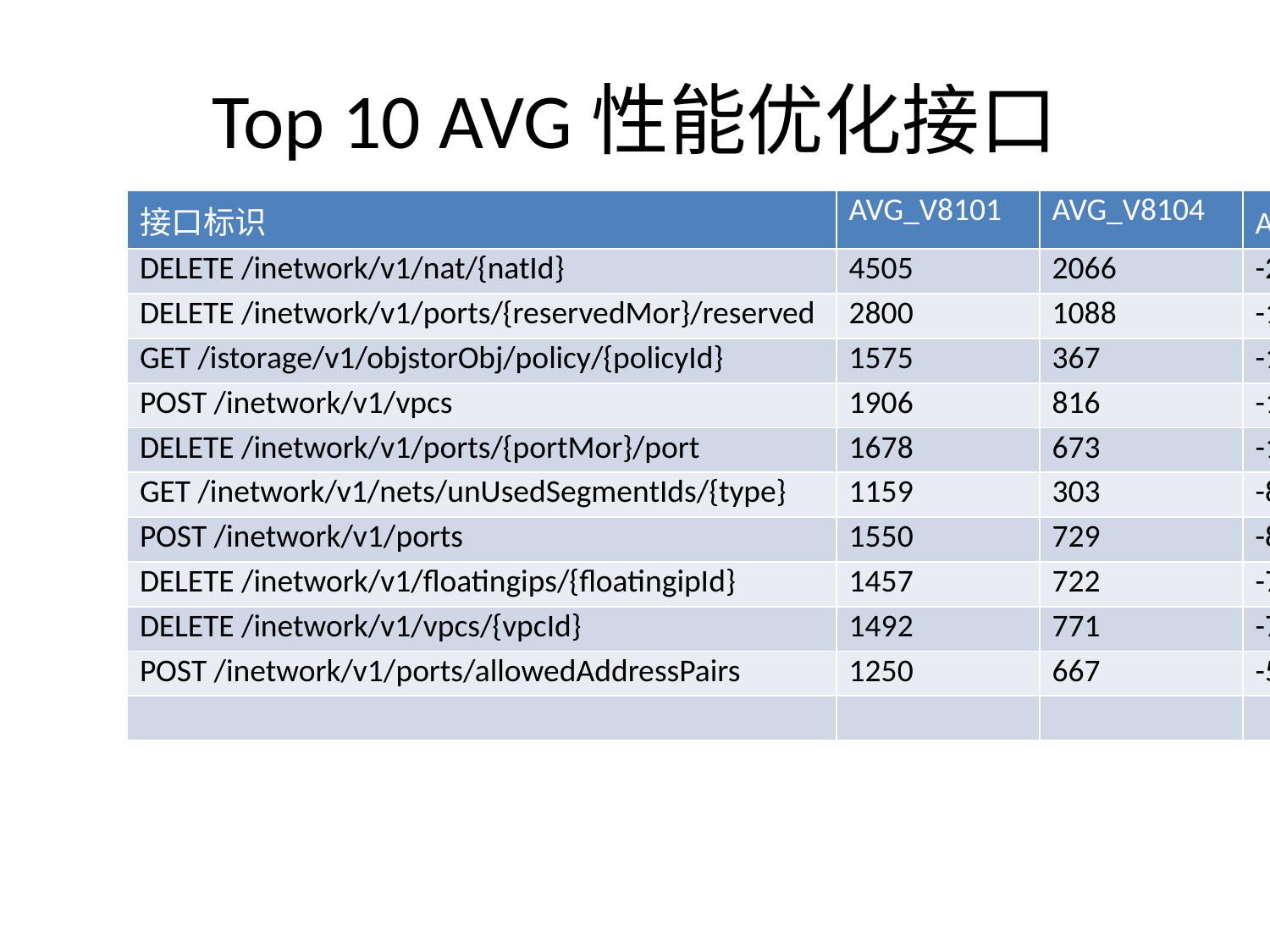

# Top 10 AVG性能优化接口
| 接口标识 | AVG\_V8101 | AVG\_V8104 | AVG\_变化 | AVG\_变化率 |
| --- | --- | --- | --- | --- |
| DELETE /inetwork/v1/nat/{natId} | 4505 | 2066 | -2439 | -54.14 |
| DELETE /inetwork/v1/ports/{reservedMor}/reserved | 2800 | 1088 | -1712 | -61.14 |
| GET /istorage/v1/objstorObj/policy/{policyId} | 1575 | 367 | -1208 | -76.7 |
| POST /inetwork/v1/vpcs | 1906 | 816 | -1090 | -57.19 |
| DELETE /inetwork/v1/ports/{portMor}/port | 1678 | 673 | -1005 | -59.89 |
| GET /inetwork/v1/nets/unUsedSegmentIds/{type} | 1159 | 303 | -856 | -73.86 |
| POST /inetwork/v1/ports | 1550 | 729 | -821 | -52.97 |
| DELETE /inetwork/v1/floatingips/{floatingipId} | 1457 | 722 | -735 | -50.45 |
| DELETE /inetwork/v1/vpcs/{vpcId} | 1492 | 771 | -721 | -48.32 |
| POST /inetwork/v1/ports/allowedAddressPairs | 1250 | 667 | -583 | -46.64 |
|  |  |  |  |  |